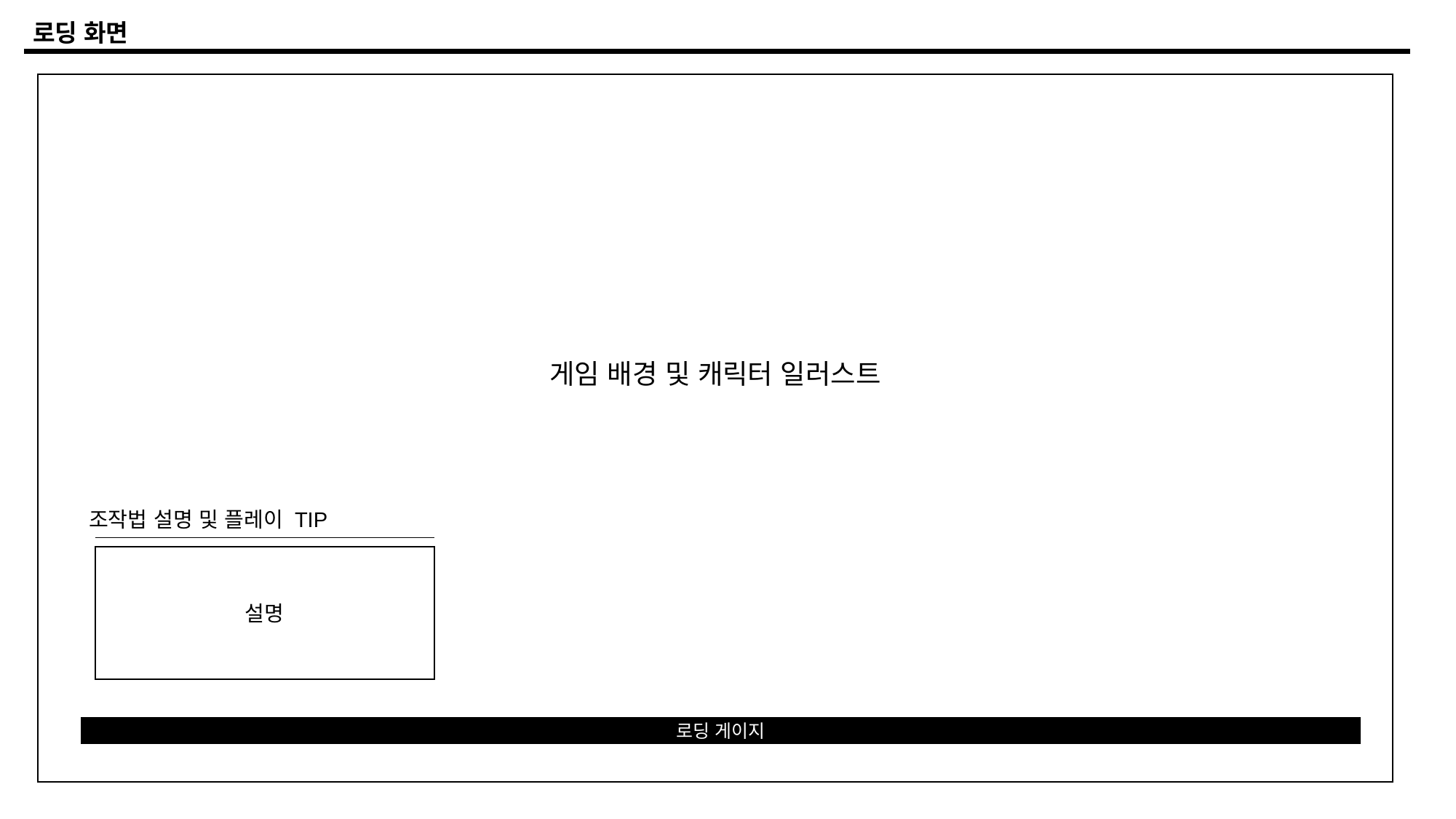

로딩 화면

게임 배경 및 캐릭터 일러스트
조작법 설명 및 플레이 TIP
설명
로딩 게이지